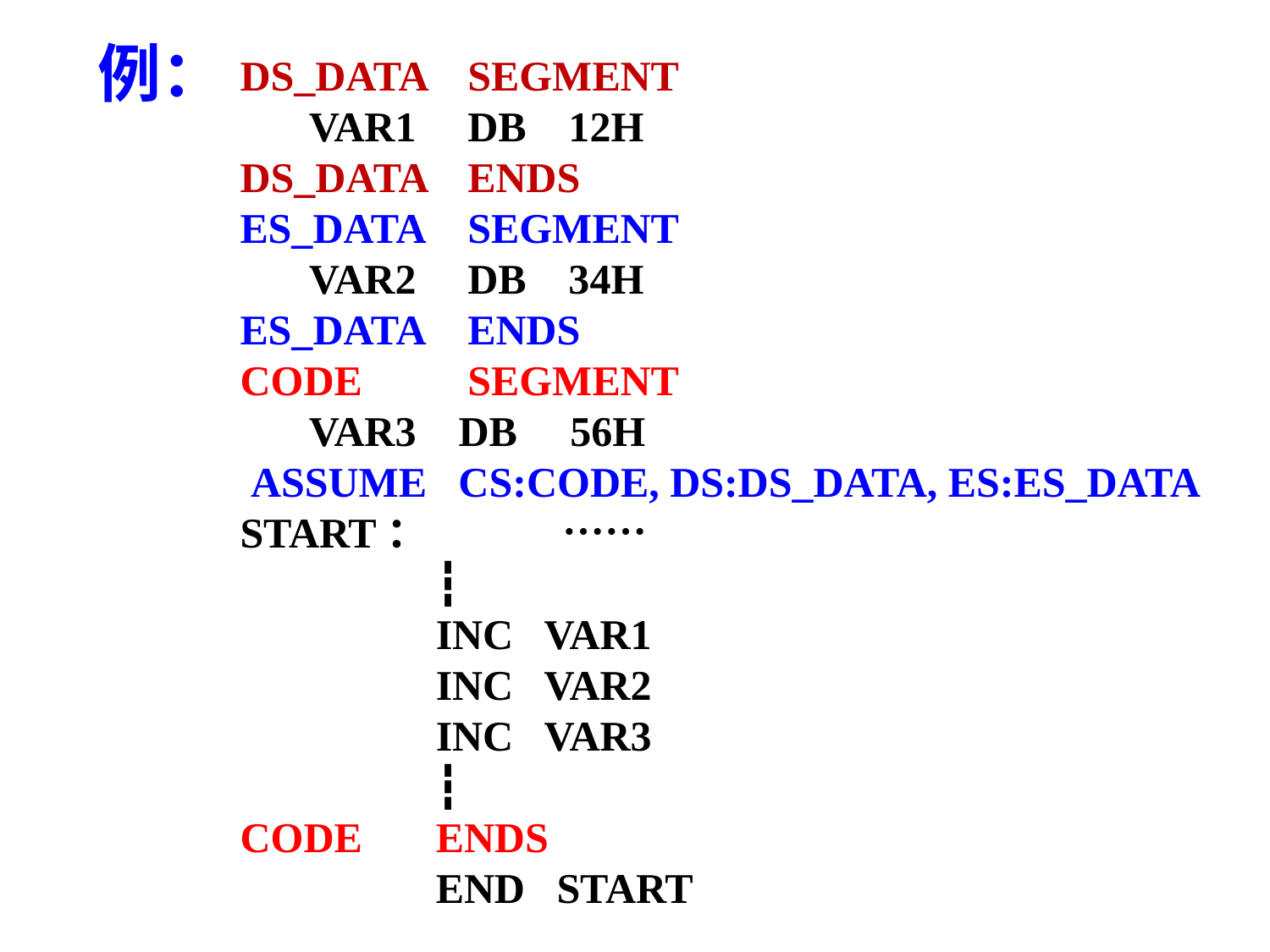

例：
DS_DATA	   SEGMENT
	VAR1	   DB    12H
DS_DATA	   ENDS
ES_DATA	   SEGMENT
	VAR2	   DB    34H
ES_DATA	   ENDS
CODE	   SEGMENT
	VAR3    DB     56H
 ASSUME   CS:CODE, DS:DS_DATA, ES:ES_DATA
START： 	……
		┇
		INC   VAR1
		INC   VAR2
		INC   VAR3
		┇
CODE	ENDS
		END   START
41